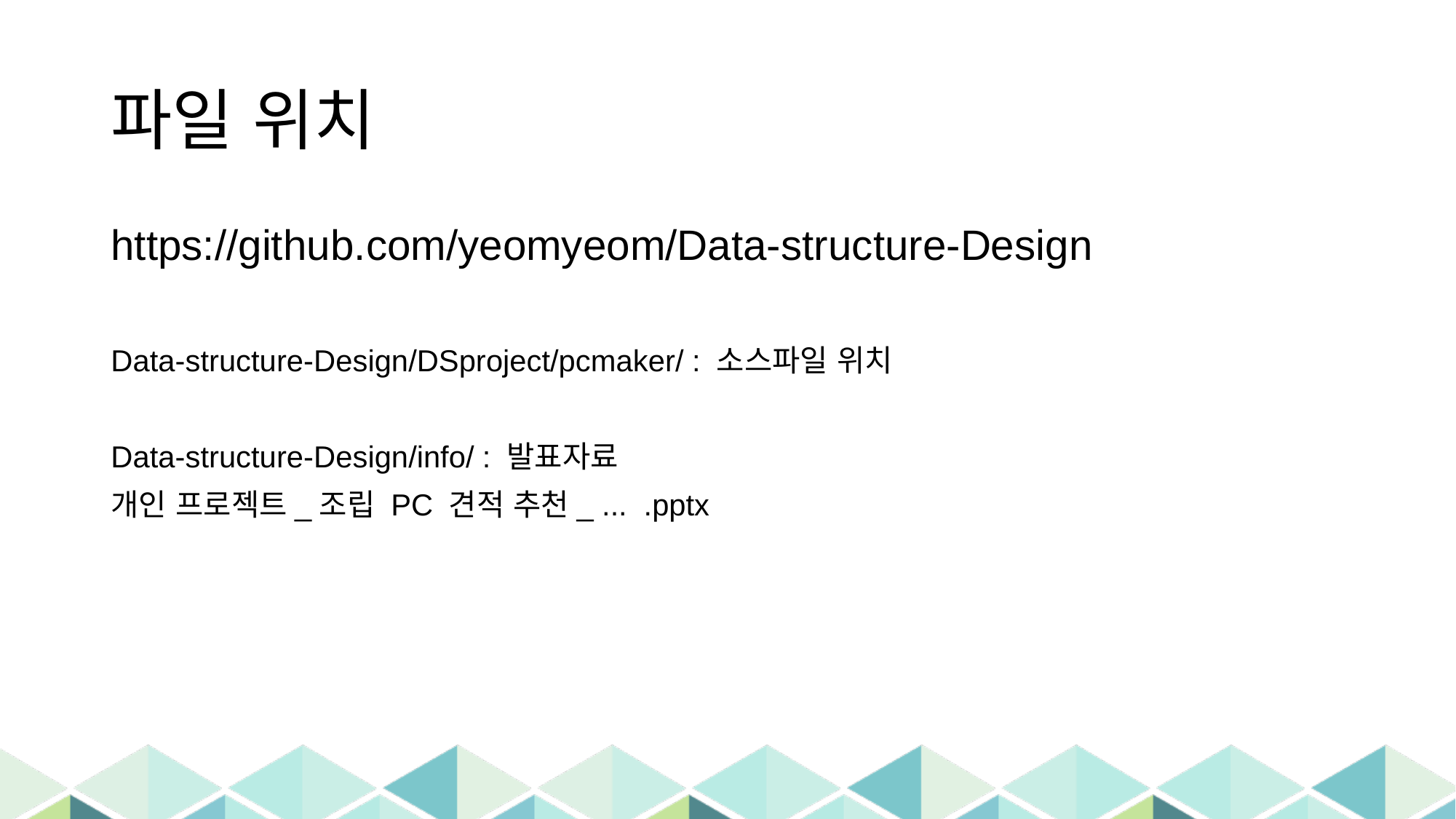

# 파일 위치
https://github.com/yeomyeom/Data-structure-Design

Data-structure-Design/DSproject/pcmaker/ : 소스파일 위치

Data-structure-Design/info/ : 발표자료
개인 프로젝트_조립 PC 견적 추천_ ...  .pptx